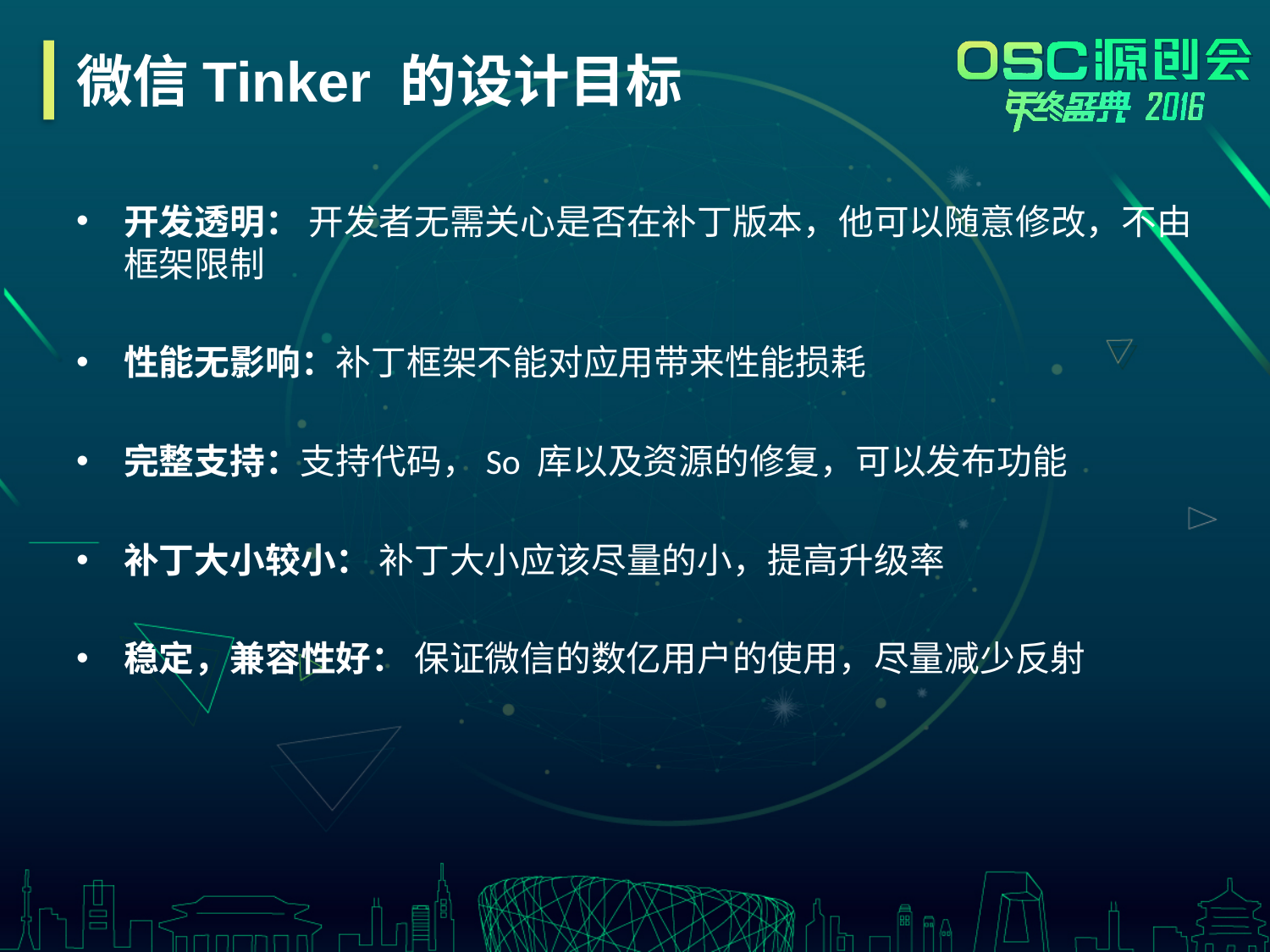

# 微信Tinker 的设计目标
开发透明： 开发者无需关心是否在补丁版本，他可以随意修改，不由框架限制

性能无影响：补丁框架不能对应用带来性能损耗

完整支持：支持代码，So 库以及资源的修复，可以发布功能

补丁大小较小： 补丁大小应该尽量的小，提高升级率

稳定，兼容性好： 保证微信的数亿用户的使用，尽量减少反射